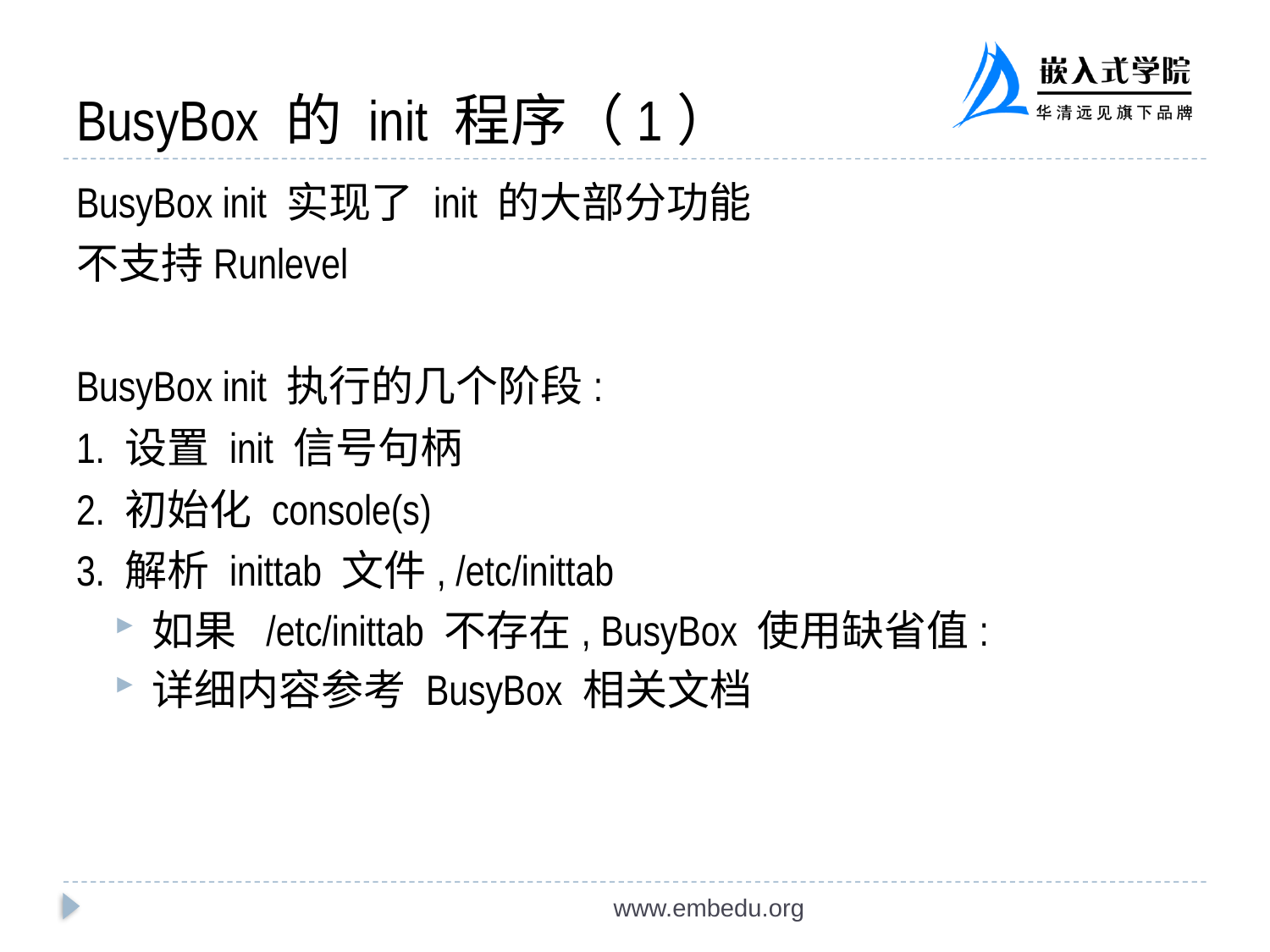

# BusyBox 的 init 程序（1）
BusyBox init 实现了 init 的大部分功能
不支持Runlevel

BusyBox init 执行的几个阶段:
1. 设置 init 信号句柄
2. 初始化 console(s)
3. 解析 inittab 文件, /etc/inittab
如果  /etc/inittab 不存在, BusyBox 使用缺省值:
详细内容参考 BusyBox 相关文档

www.embedu.org